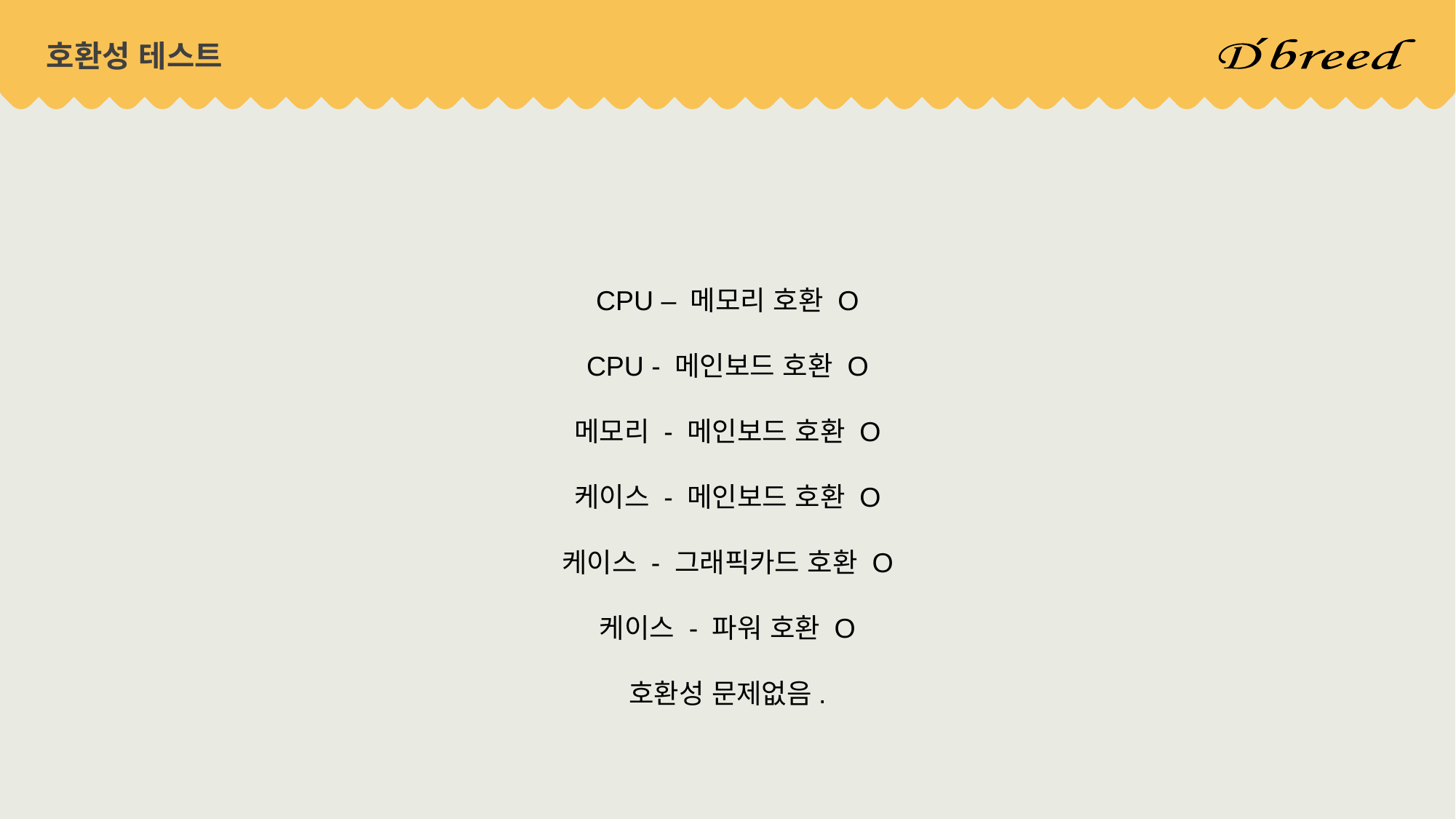

# 호환성 테스트
CPU – 메모리 호환 O

CPU - 메인보드 호환 O

메모리 - 메인보드 호환 O

케이스 - 메인보드 호환 O

케이스 - 그래픽카드 호환 O

케이스 - 파워 호환 O

호환성 문제없음.